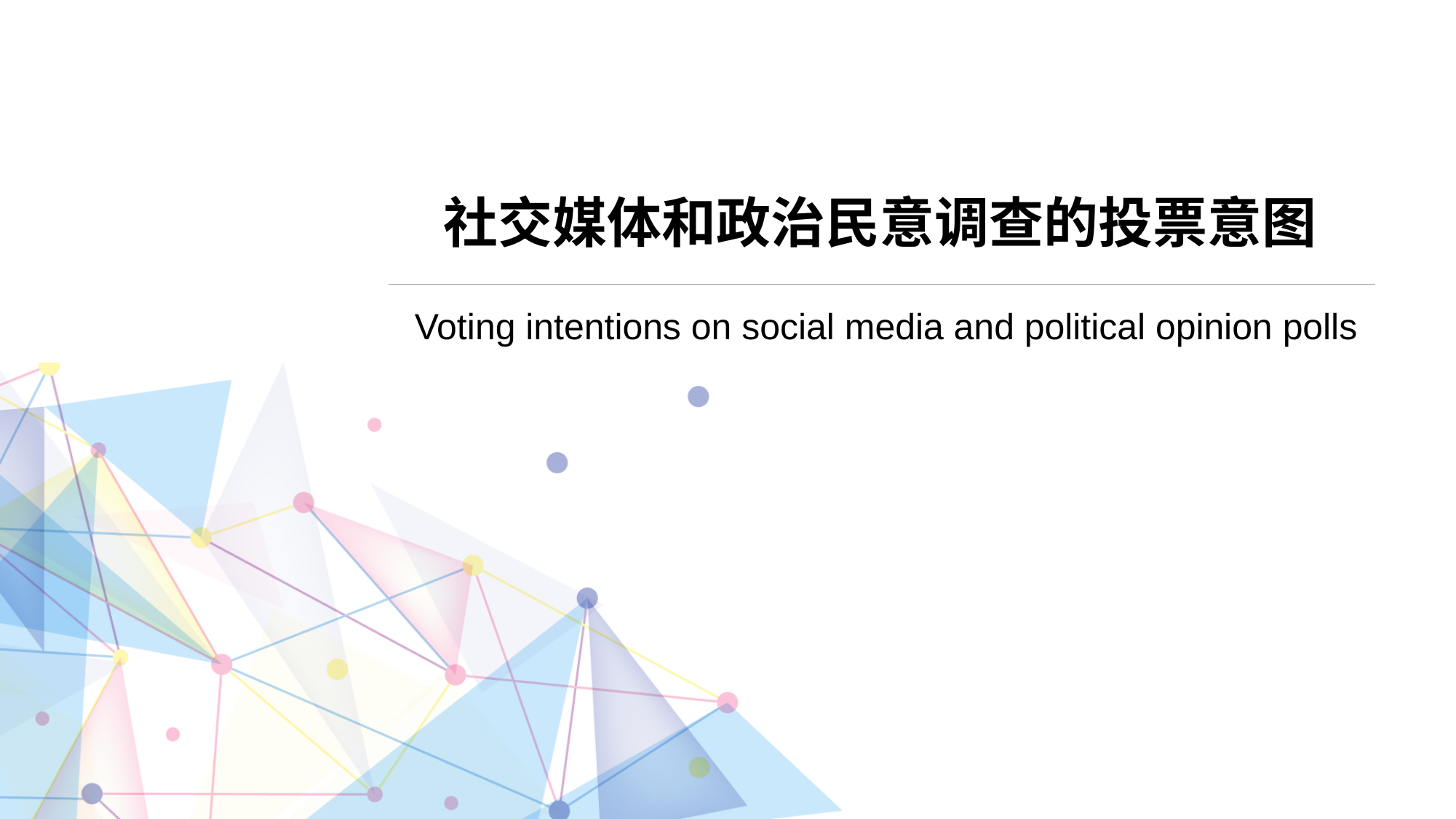

# 社交媒体和政治民意调查的投票意图
Voting intentions on social media and political opinion polls